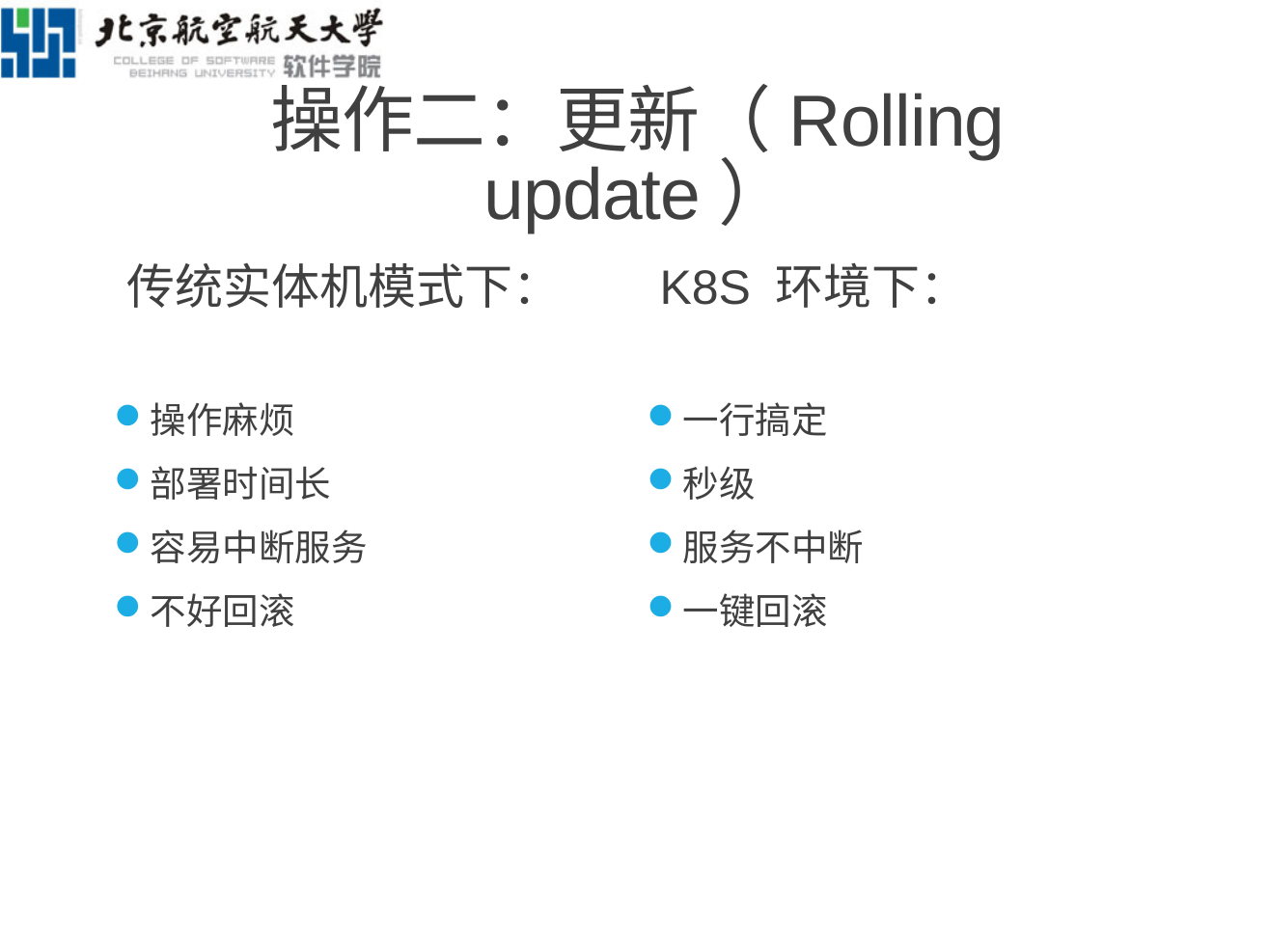

# 操作二：更新（Rolling update）
传统实体机模式下：

操作麻烦
部署时间长
容易中断服务
不好回滚
K8S 环境下：

一行搞定
秒级
服务不中断
一键回滚